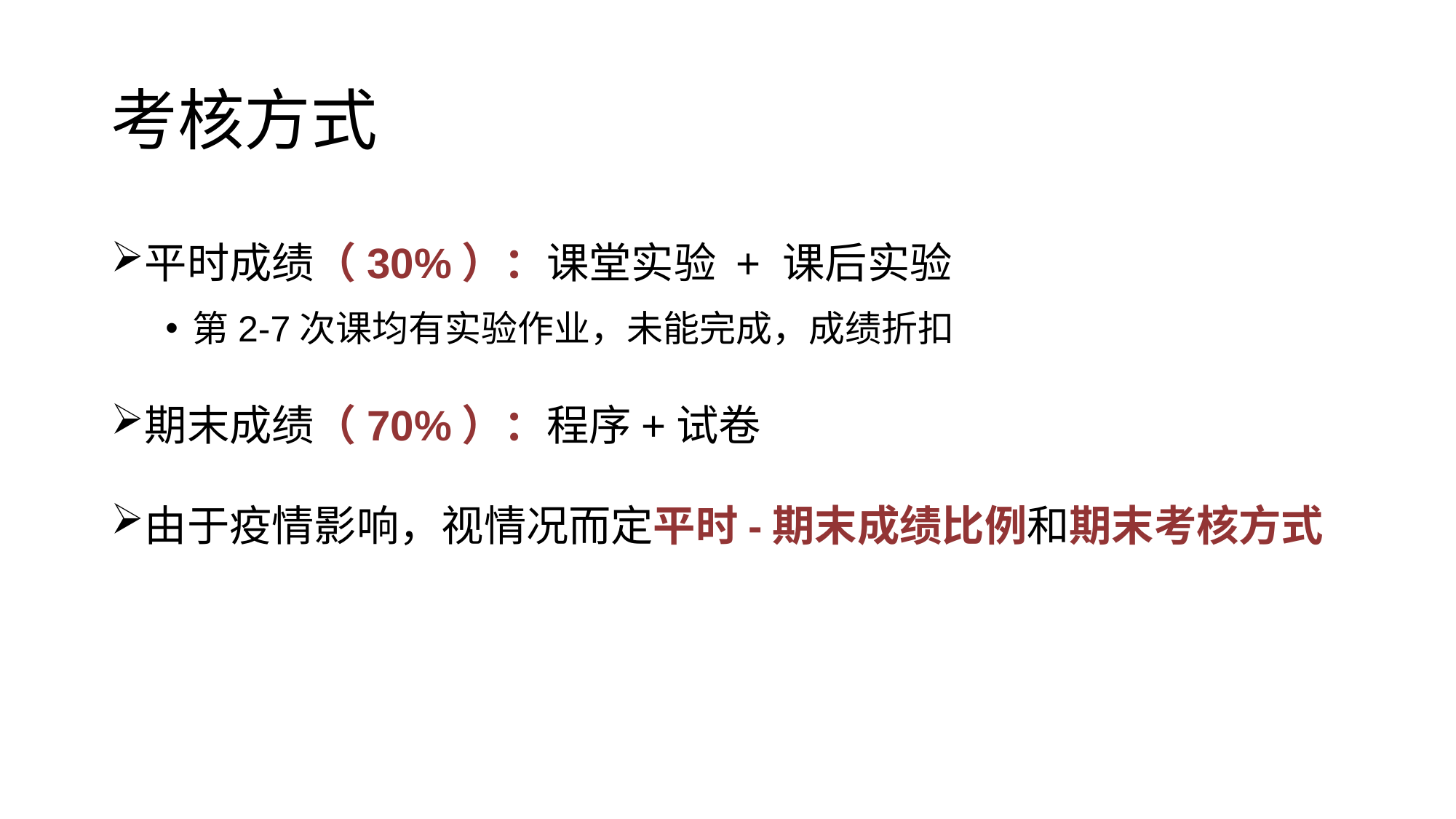

# 考核方式
平时成绩（30%）：课堂实验 + 课后实验
第2-7次课均有实验作业，未能完成，成绩折扣
期末成绩（70%）：程序+试卷
由于疫情影响，视情况而定平时-期末成绩比例和期末考核方式